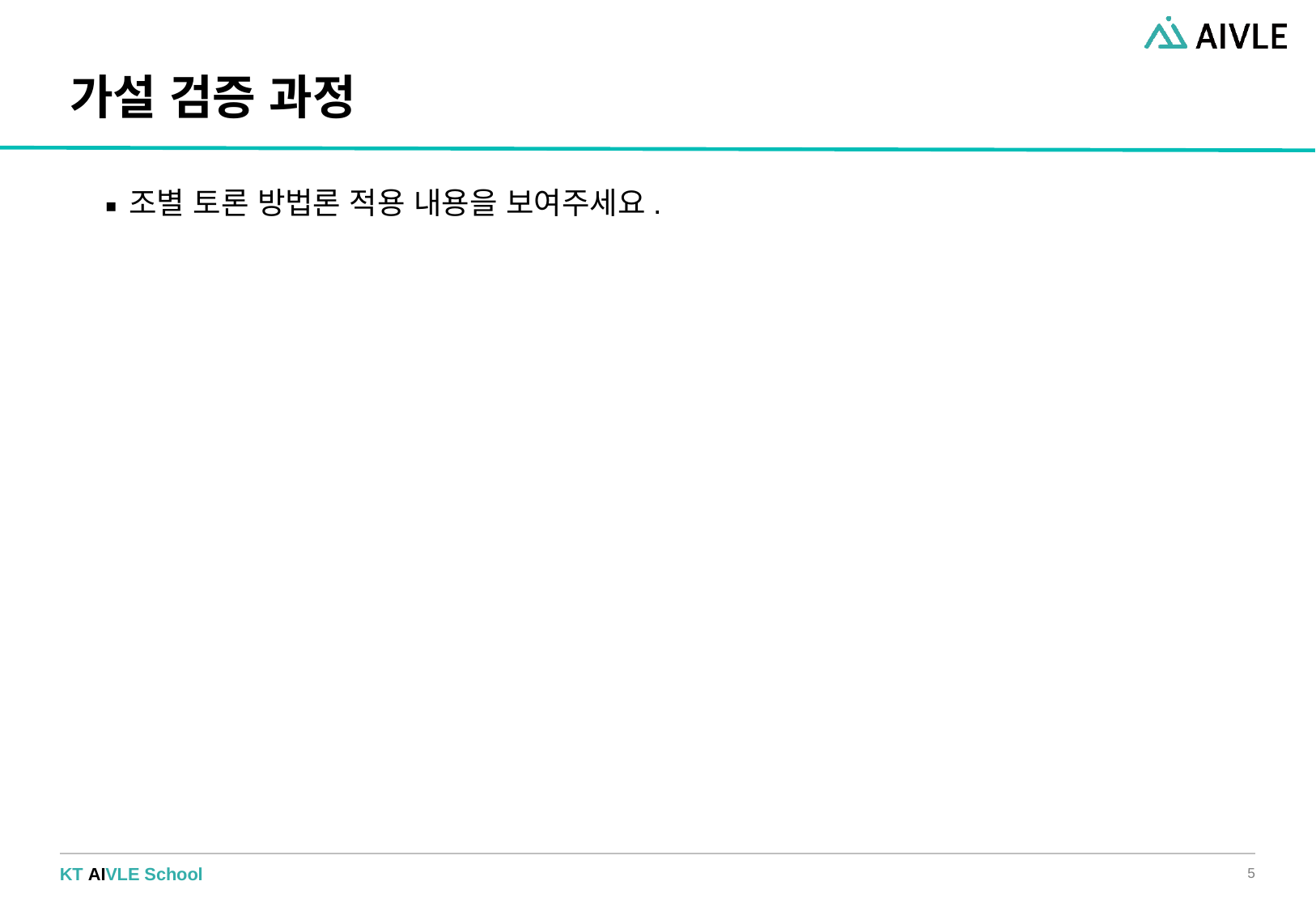

# 가설 검증 과정
조별 토론 방법론 적용 내용을 보여주세요.